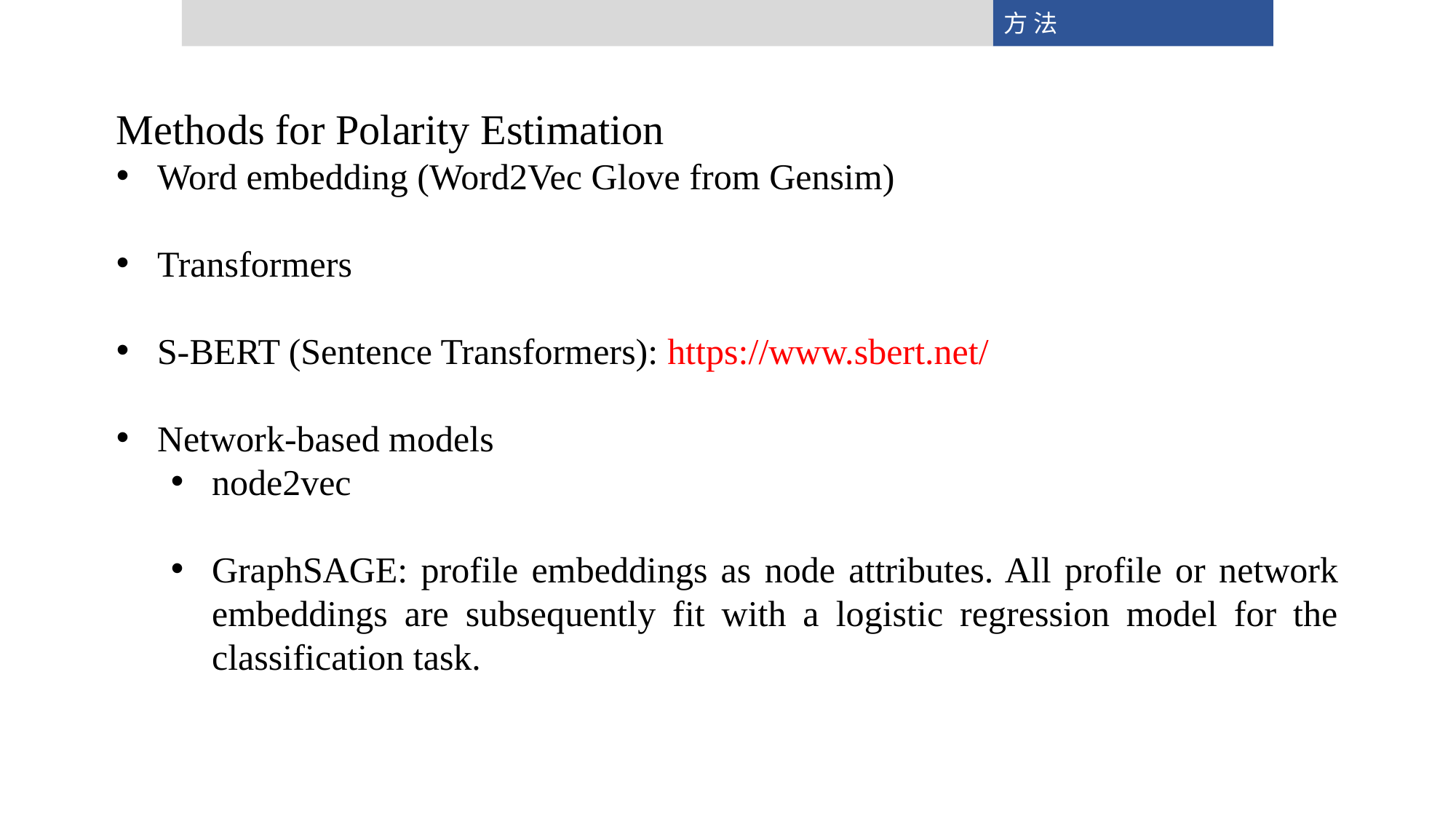

方 法
Methods for Polarity Estimation
Word embedding (Word2Vec Glove from Gensim)

Transformers

S-BERT (Sentence Transformers): https://www.sbert.net/

Network-based models
node2vec

GraphSAGE: profile embeddings as node attributes. All profile or network embeddings are subsequently fit with a logistic regression model for the classification task.